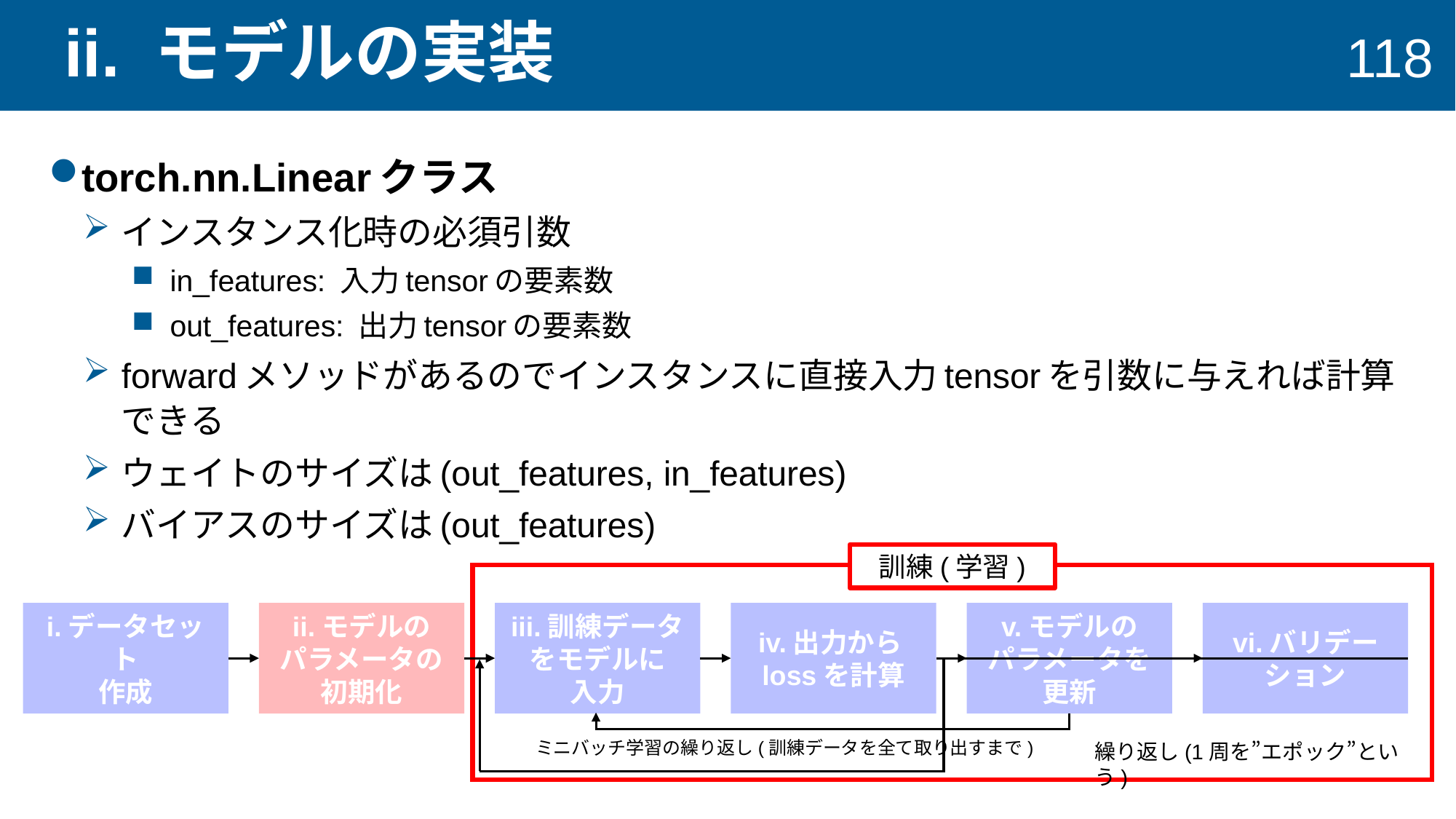

# ii. モデルの実装
118
torch.nn.Linearクラス
インスタンス化時の必須引数
in_features: 入力tensorの要素数
out_features: 出力tensorの要素数
forwardメソッドがあるのでインスタンスに直接入力tensorを引数に与えれば計算できる
ウェイトのサイズは(out_features, in_features)
バイアスのサイズは(out_features)
訓練(学習)

vi.バリデーション
iv.出力からlossを計算
v.モデルの
パラメータを更新
i.データセット
作成
ii.モデルの
パラメータの
初期化
iii.訓練データ
をモデルに
入力
繰り返し(1周を”エポック”という)
ミニバッチ学習の繰り返し(訓練データを全て取り出すまで)